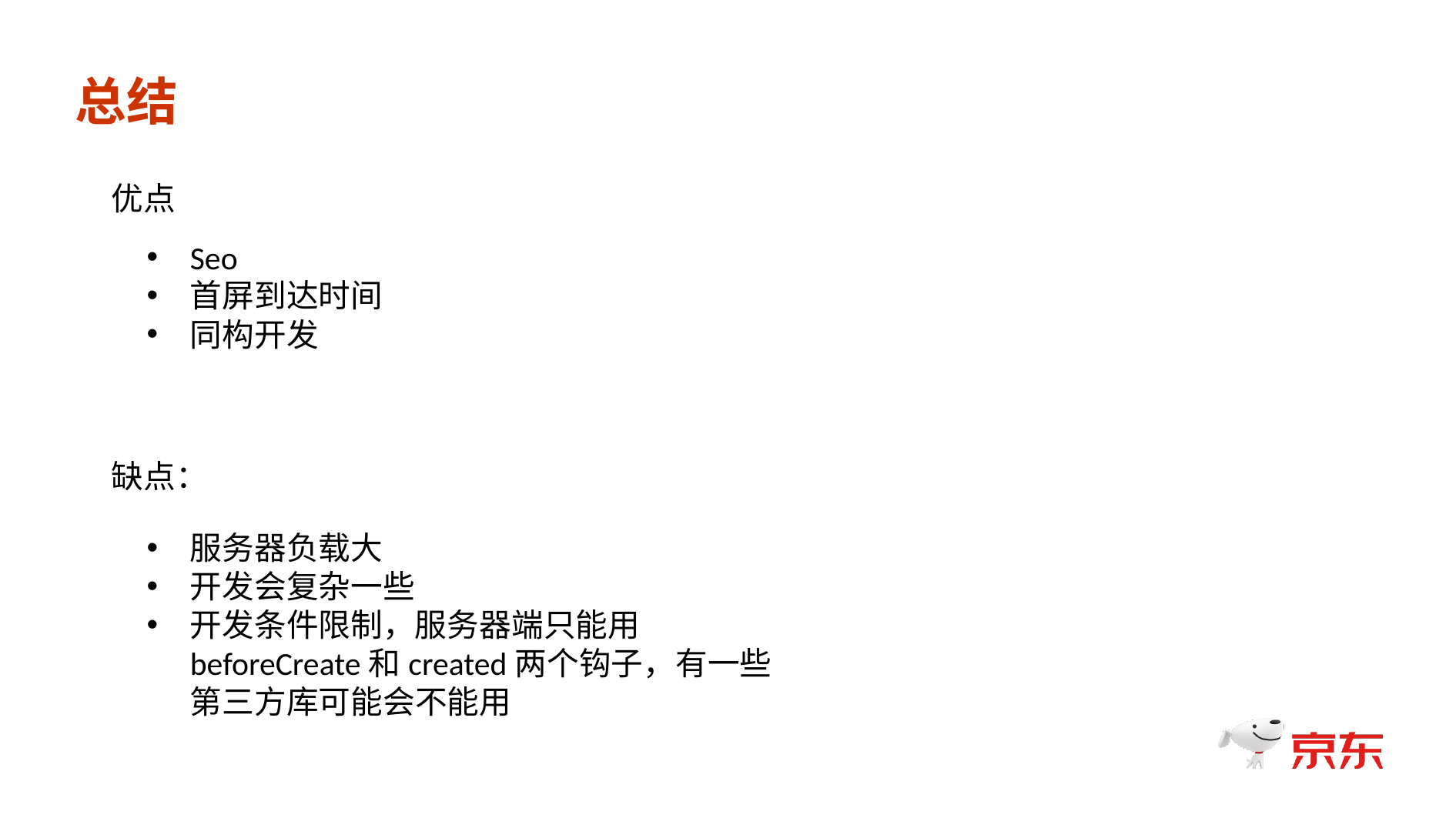

总结
优点
Seo
首屏到达时间
同构开发
缺点：
服务器负载大
开发会复杂一些
开发条件限制，服务器端只能用beforeCreate和created两个钩子，有一些第三方库可能会不能用